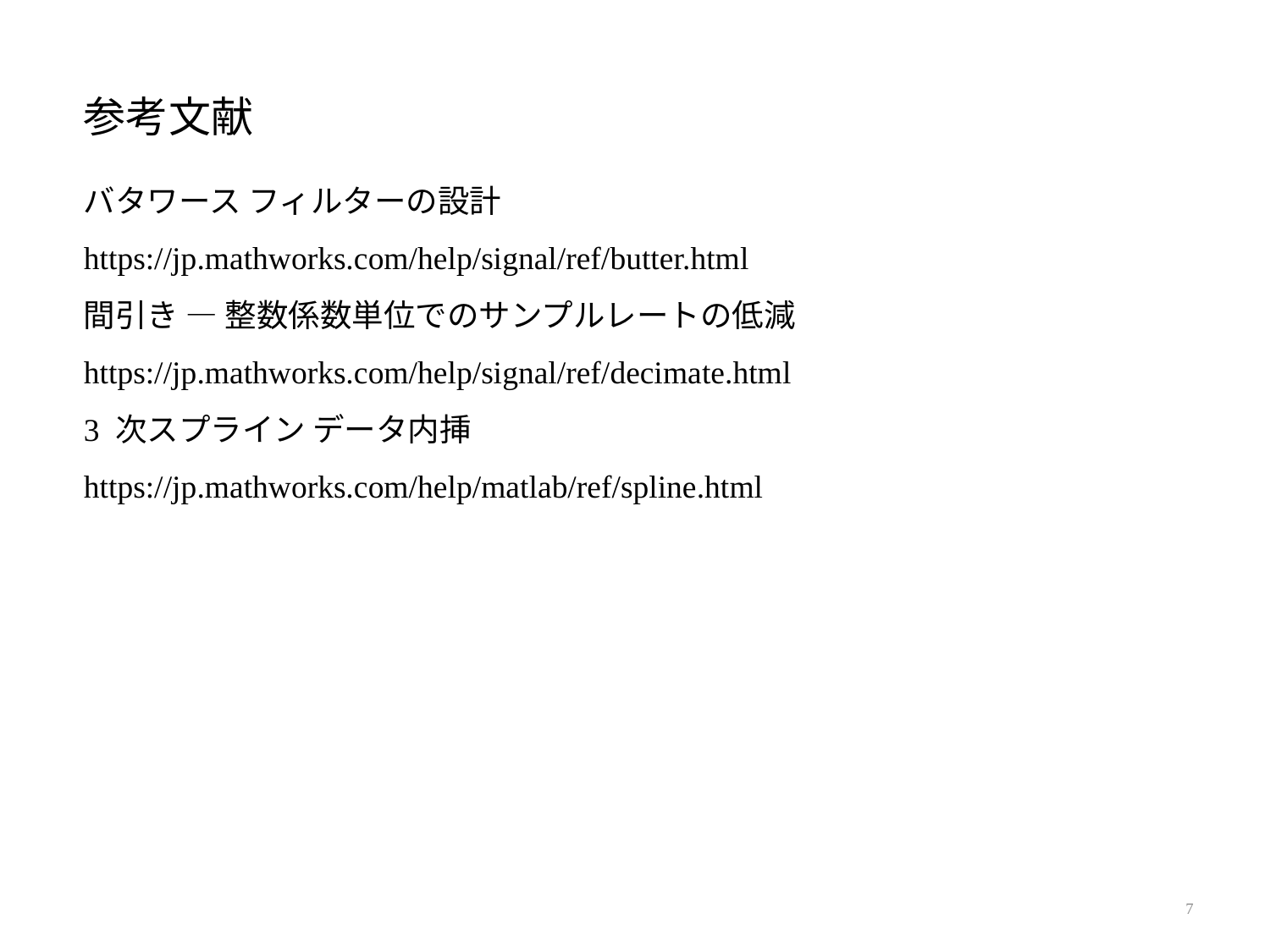

参考文献
バタワース フィルターの設計
https://jp.mathworks.com/help/signal/ref/butter.html
間引き — 整数係数単位でのサンプルレートの低減
https://jp.mathworks.com/help/signal/ref/decimate.html
3 次スプライン データ内挿
https://jp.mathworks.com/help/matlab/ref/spline.html

7